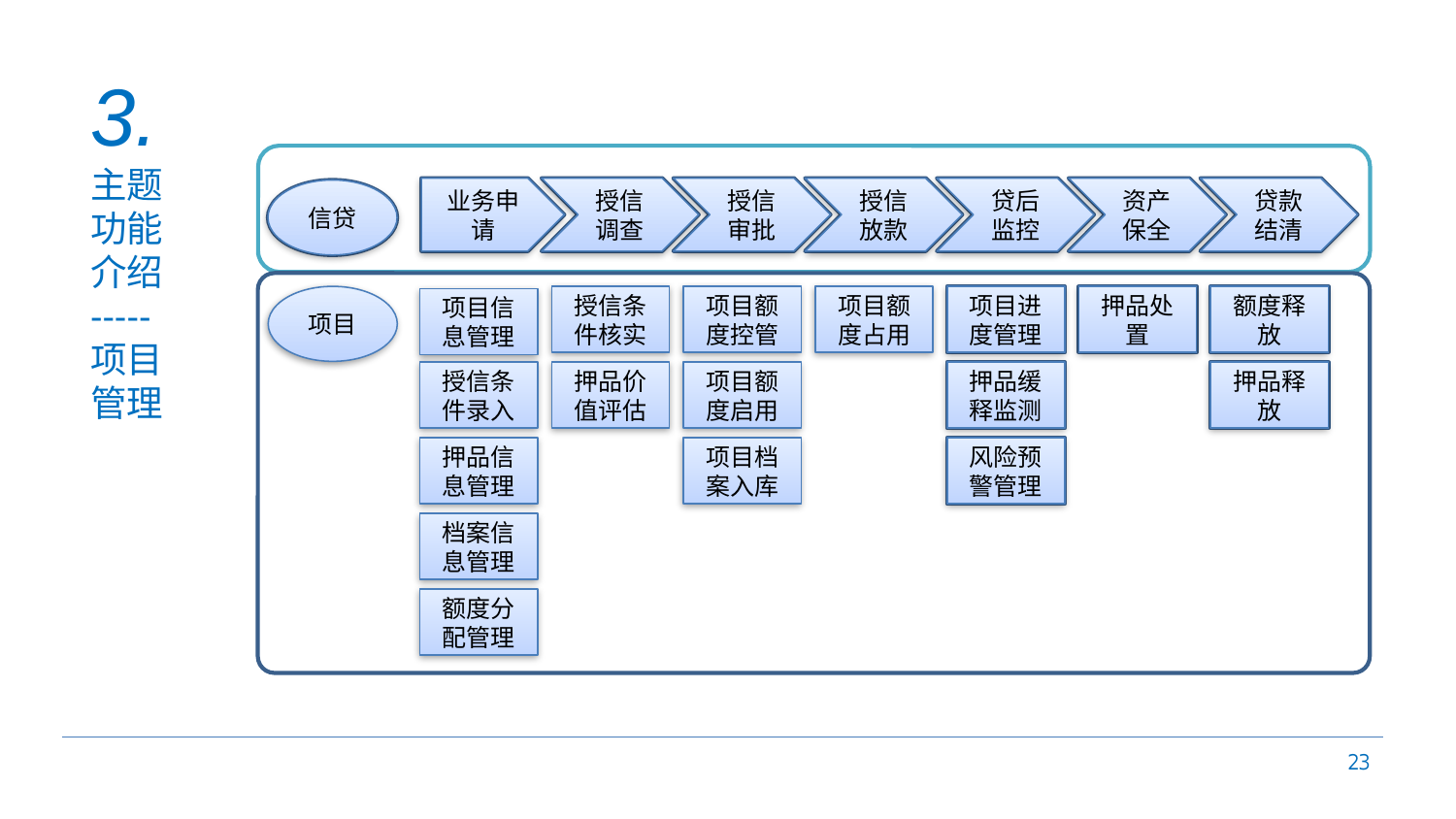

# 3. 主题 功能 介绍 ----- 项目 管理

业务申请
业务申请
授信调查
授信调查
授信审批
授信审批
授信放款
授信放款
贷后监控
贷后监控
资产保全
资产保全
贷款结清
贷款结清
信贷
信贷

授信条件核实
项目额度控管
项目额度占用
项目进度管理
项目进度管理
押品处置
押品处置
额度释放
额度释放
项目
项目信息管理
授信条件录入
押品价值评估
项目额度启用
押品缓释监测
押品缓释监测
押品释放
押品释放
押品信息管理
项目档案入库
风险预警管理
风险预警管理
档案信息管理
额度分配管理
23